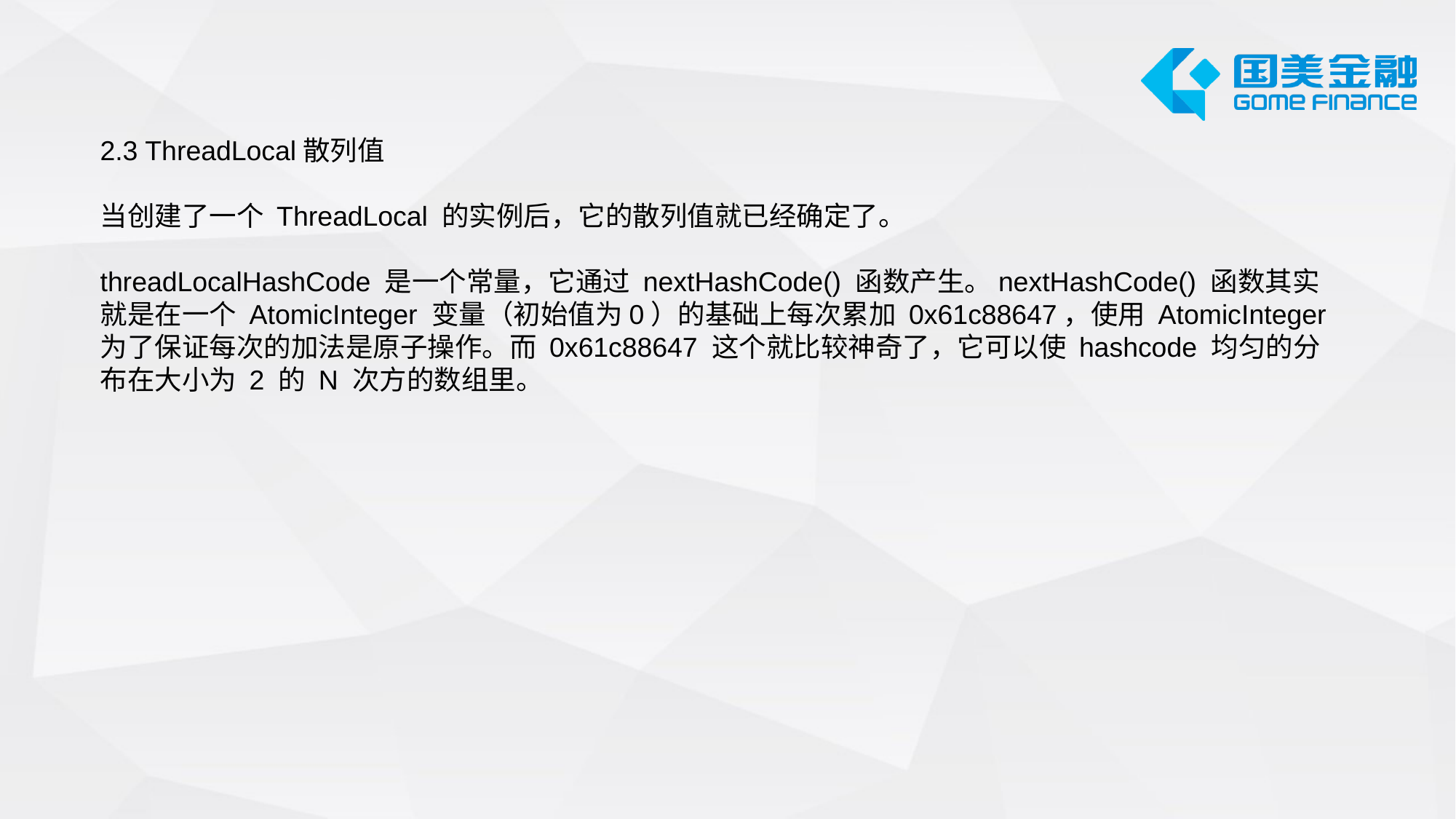

2.3 ThreadLocal散列值

当创建了一个 ThreadLocal 的实例后，它的散列值就已经确定了。

threadLocalHashCode 是一个常量，它通过 nextHashCode() 函数产生。nextHashCode() 函数其实就是在一个 AtomicInteger 变量（初始值为0）的基础上每次累加 0x61c88647，使用 AtomicInteger 为了保证每次的加法是原子操作。而 0x61c88647 这个就比较神奇了，它可以使 hashcode 均匀的分布在大小为 2 的 N 次方的数组里。